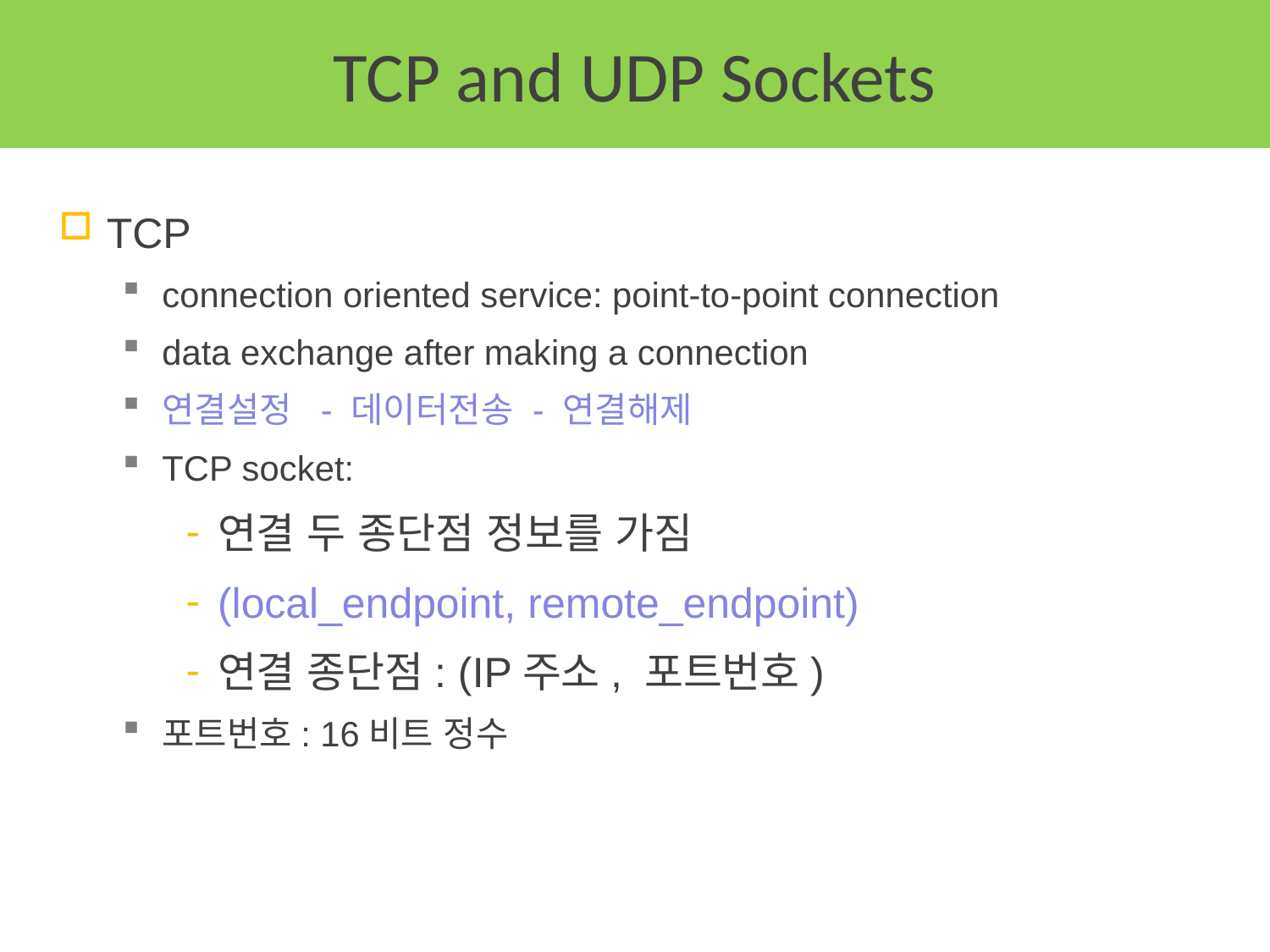

# TCP and UDP Sockets
TCP
connection oriented service: point-to-point connection
data exchange after making a connection
연결설정  - 데이터전송 - 연결해제
TCP socket:
연결 두 종단점 정보를 가짐
(local_endpoint, remote_endpoint)
연결 종단점: (IP주소, 포트번호)
포트번호: 16비트 정수